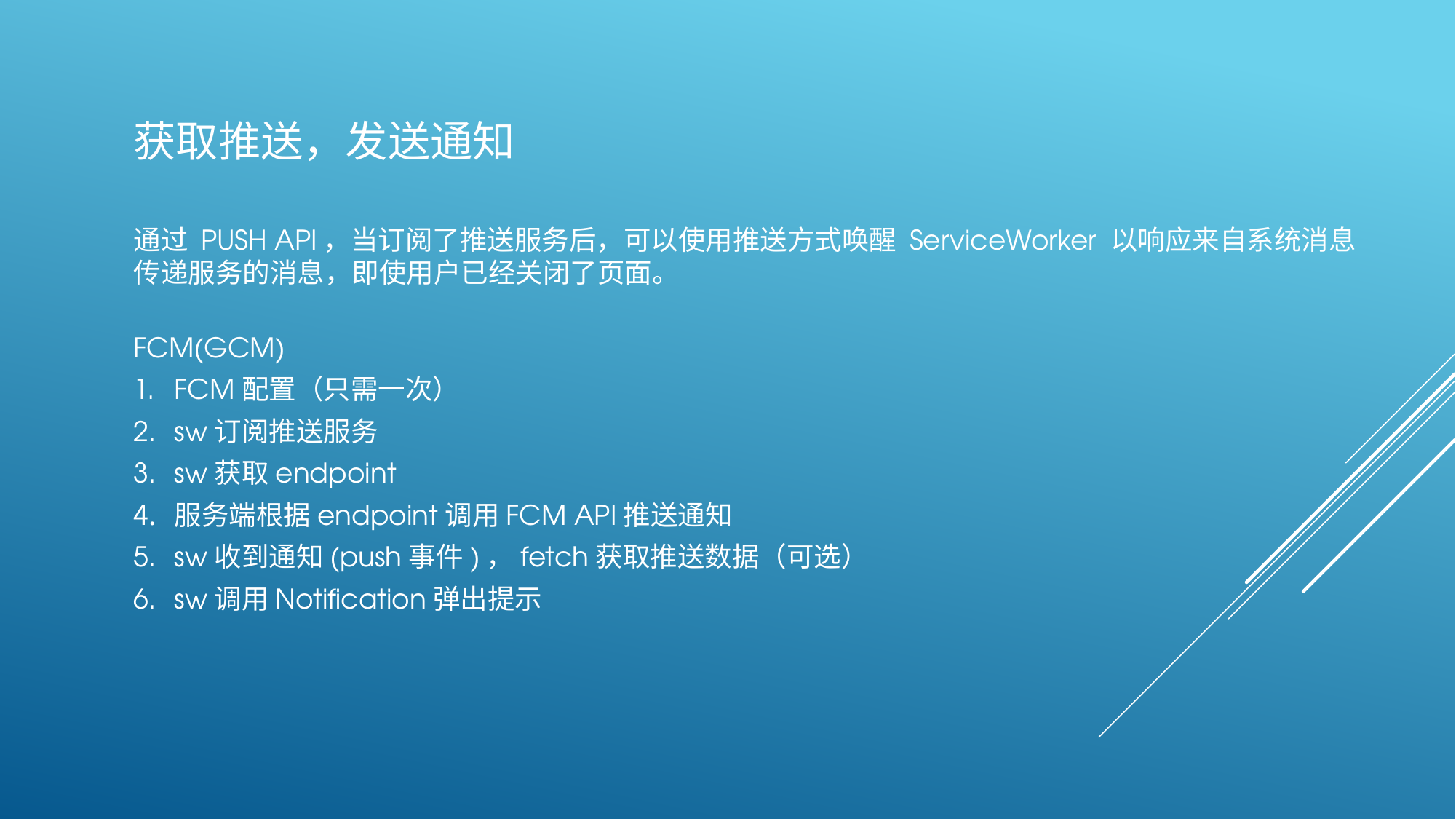

获取推送，发送通知

通过 PUSH API，当订阅了推送服务后，可以使用推送方式唤醒 ServiceWorker 以响应来自系统消息传递服务的消息，即使用户已经关闭了页面。

FCM(GCM)
FCM配置（只需一次）
sw订阅推送服务
sw获取endpoint
服务端根据endpoint调用FCM API推送通知
sw收到通知(push事件)，fetch获取推送数据（可选）
sw调用Notification弹出提示